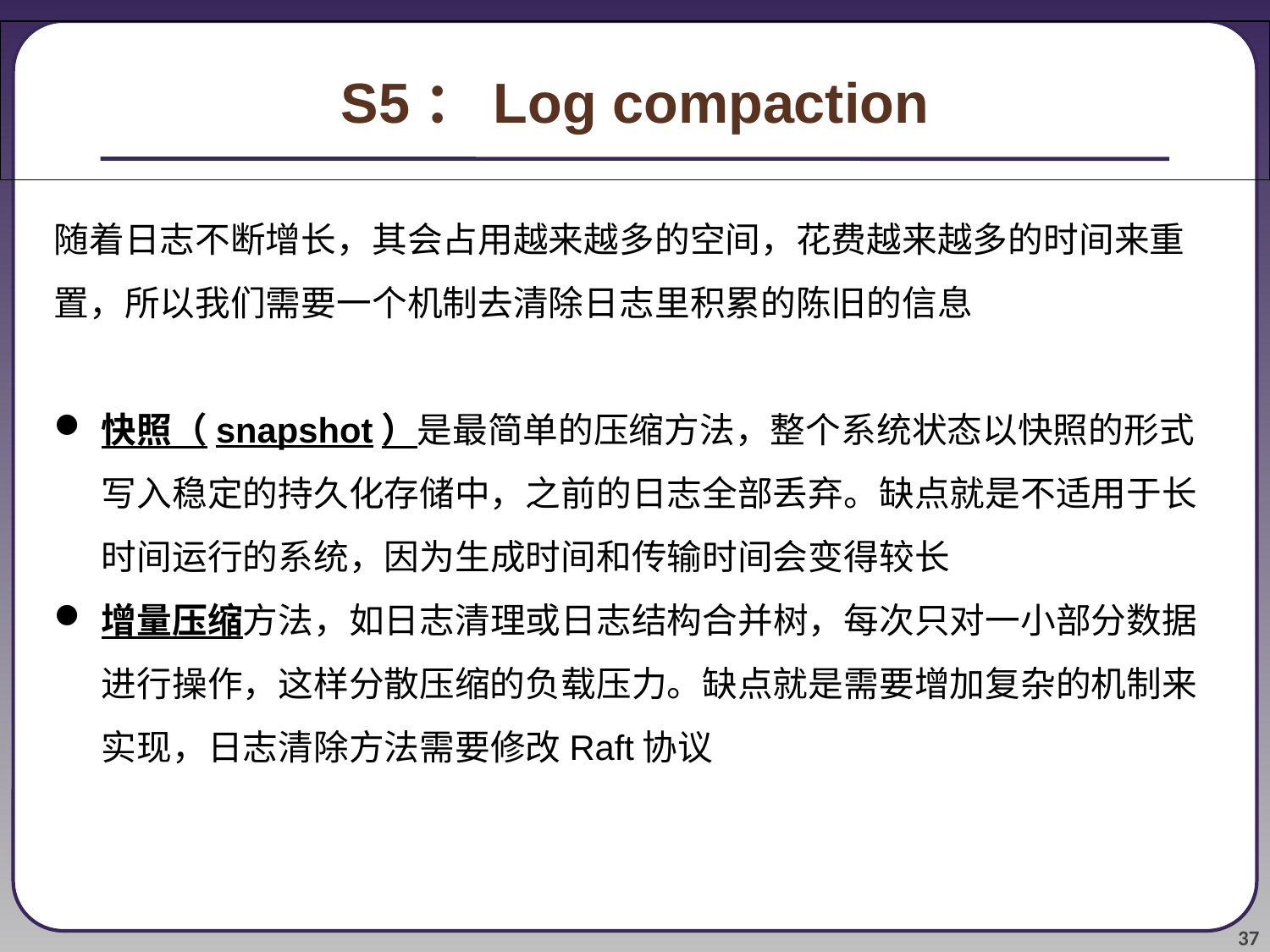

S5：Log compaction
随着日志不断增长，其会占用越来越多的空间，花费越来越多的时间来重置，所以我们需要一个机制去清除日志里积累的陈旧的信息

快照（snapshot）是最简单的压缩方法，整个系统状态以快照的形式写入稳定的持久化存储中，之前的日志全部丢弃。缺点就是不适用于长时间运行的系统，因为生成时间和传输时间会变得较长
增量压缩方法，如日志清理或日志结构合并树，每次只对一小部分数据进行操作，这样分散压缩的负载压力。缺点就是需要增加复杂的机制来实现，日志清除方法需要修改Raft协议